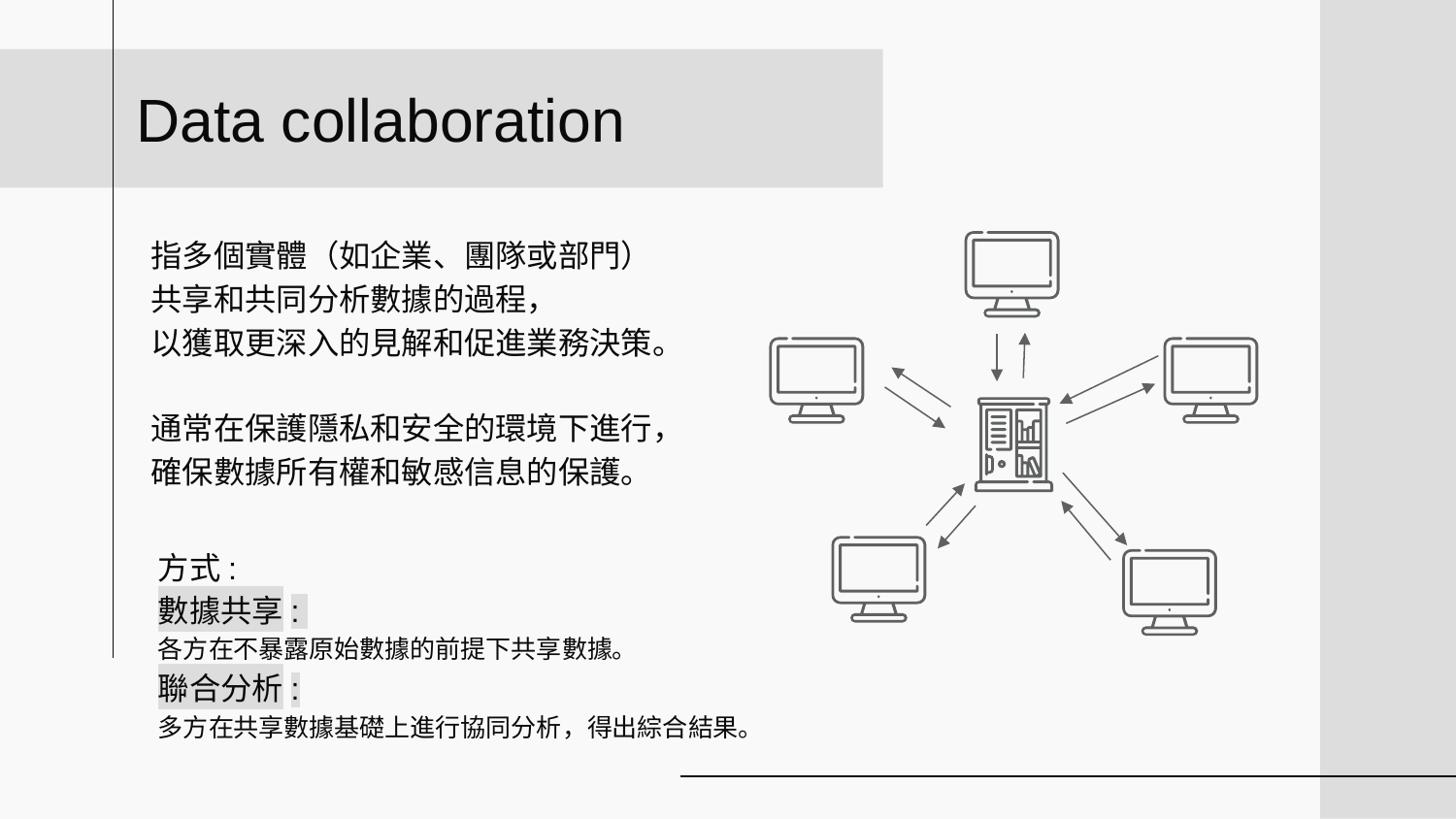

Data collaboration

指多個實體（如企業、團隊或部門）
共享和共同分析數據的過程，
以獲取更深入的見解和促進業務決策。

通常在保護隱私和安全的環境下進行，
確保數據所有權和敏感信息的保護。

方式:
數據共享:
各方在不暴露原始數據的前提下共享數據。
聯合分析:
多方在共享數據基礎上進行協同分析，得出綜合結果。